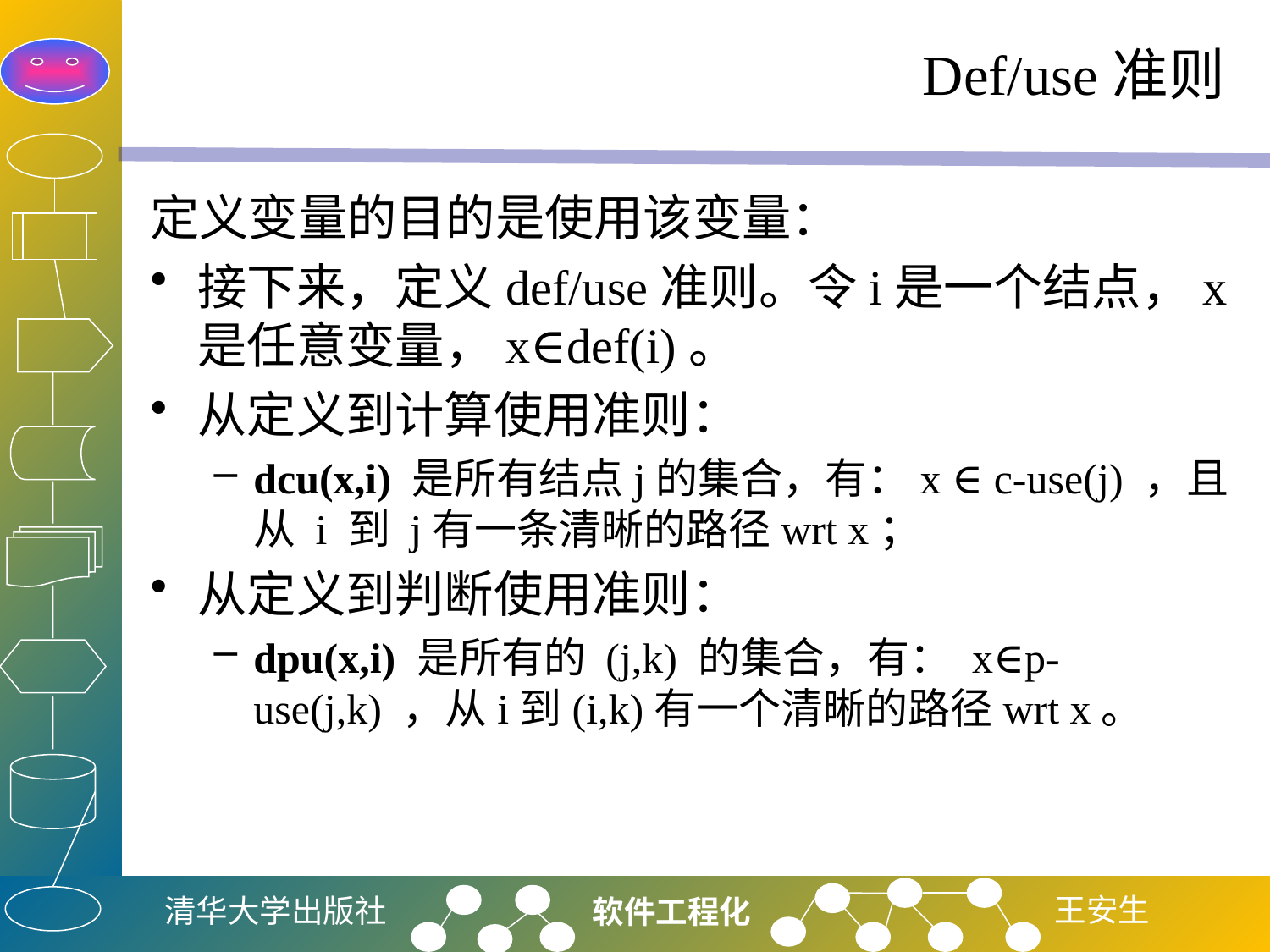

# Def/use准则
定义变量的目的是使用该变量：
接下来，定义def/use准则。令i是一个结点，x是任意变量，x∈def(i)。
从定义到计算使用准则：
dcu(x,i) 是所有结点j的集合，有：x ∈ c-use(j) ，且从 i 到 j有一条清晰的路径wrt x；
从定义到判断使用准则：
dpu(x,i) 是所有的 (j,k) 的集合，有： x∈p-use(j,k) ，从i到(i,k)有一个清晰的路径wrt x。